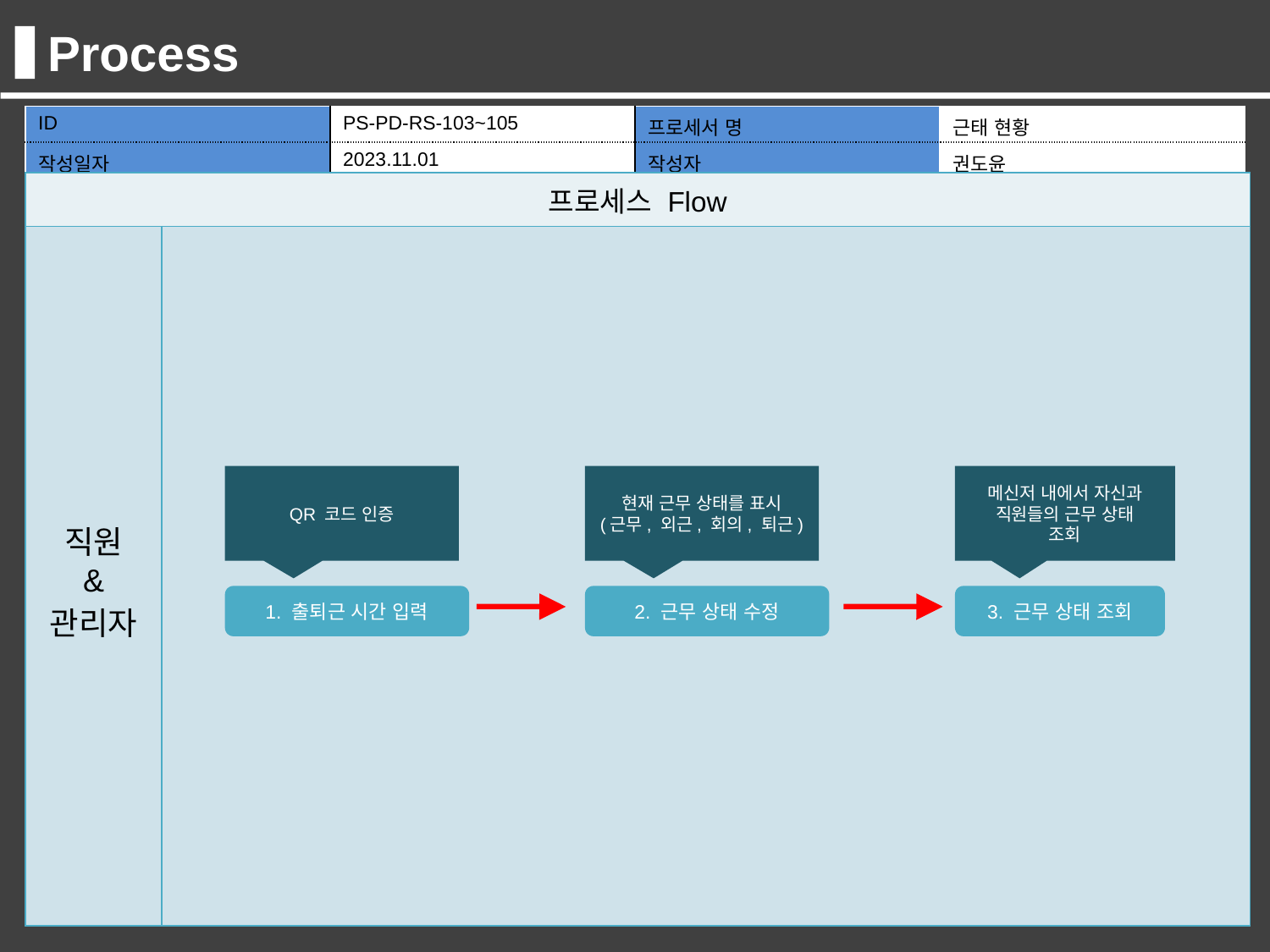

Process

| ID | PS-PD-RS-103~105 | 프로세서 명 | 근태 현황 |
| --- | --- | --- | --- |
| 작성일자 | 2023.11.01 | 작성자 | 권도윤 |
| 프로세스 Flow |  |
| --- | --- |
| 직원 & 관리자 |  |
QR 코드 인증
현재 근무 상태를 표시
(근무, 외근, 회의, 퇴근)
메신저 내에서 자신과 직원들의 근무 상태
조회
1. 출퇴근 시간 입력
2. 근무 상태 수정
3. 근무 상태 조회